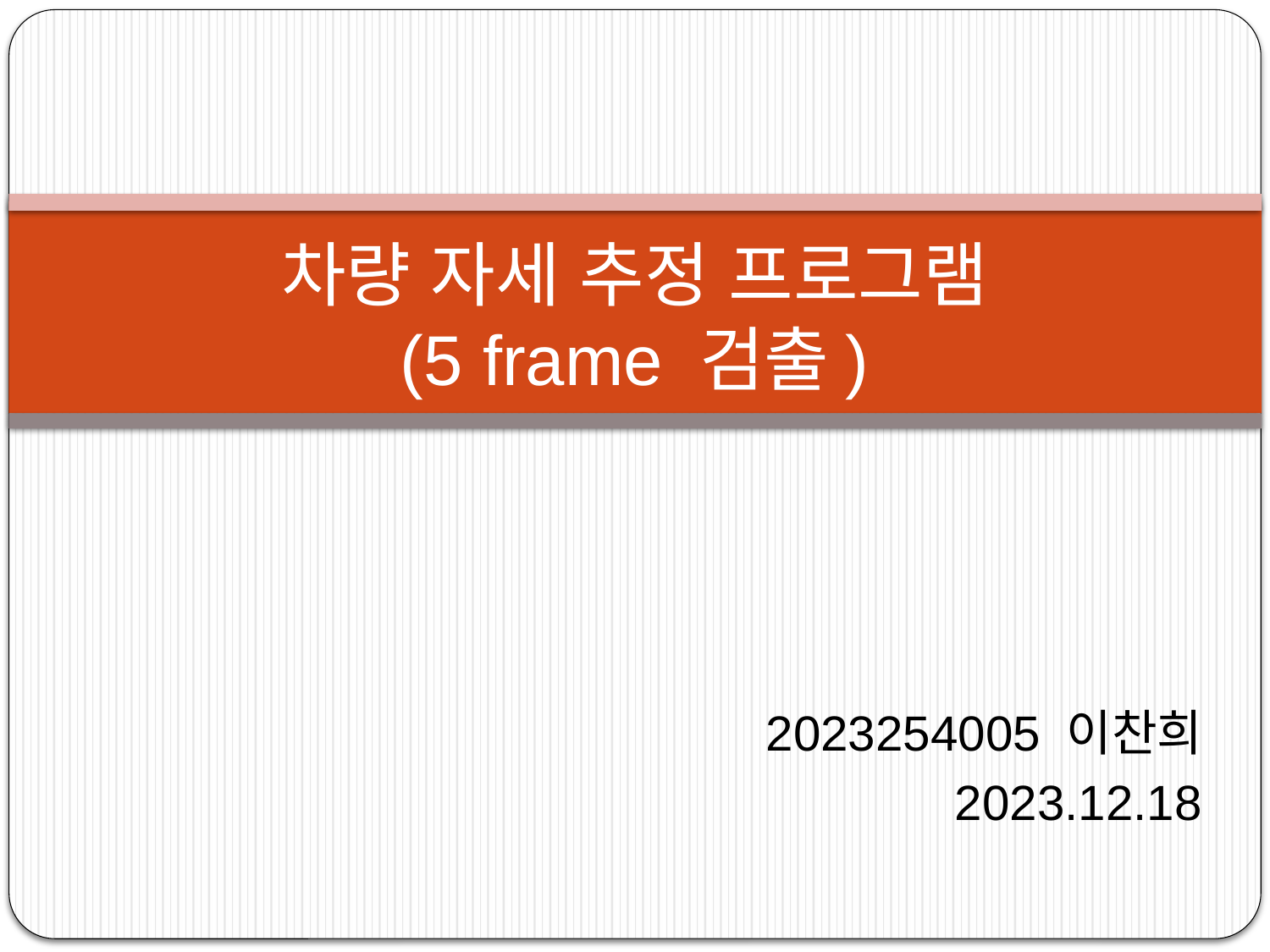

# 차량 자세 추정 프로그램 (5 frame 검출)
2023254005 이찬희
2023.12.18